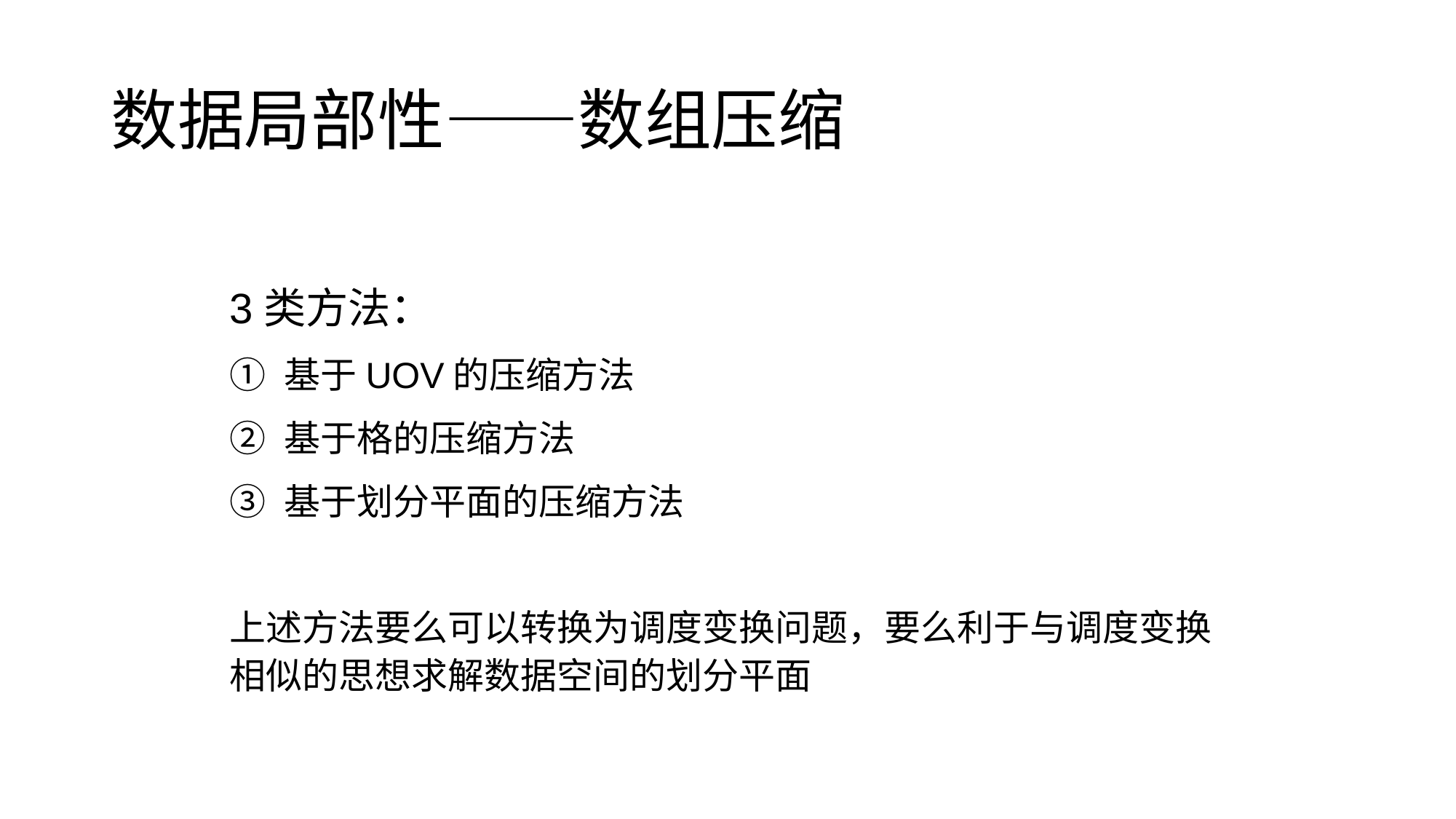

# 数据局部性——数组压缩
3类方法：
基于UOV的压缩方法
基于格的压缩方法
基于划分平面的压缩方法

上述方法要么可以转换为调度变换问题，要么利于与调度变换相似的思想求解数据空间的划分平面